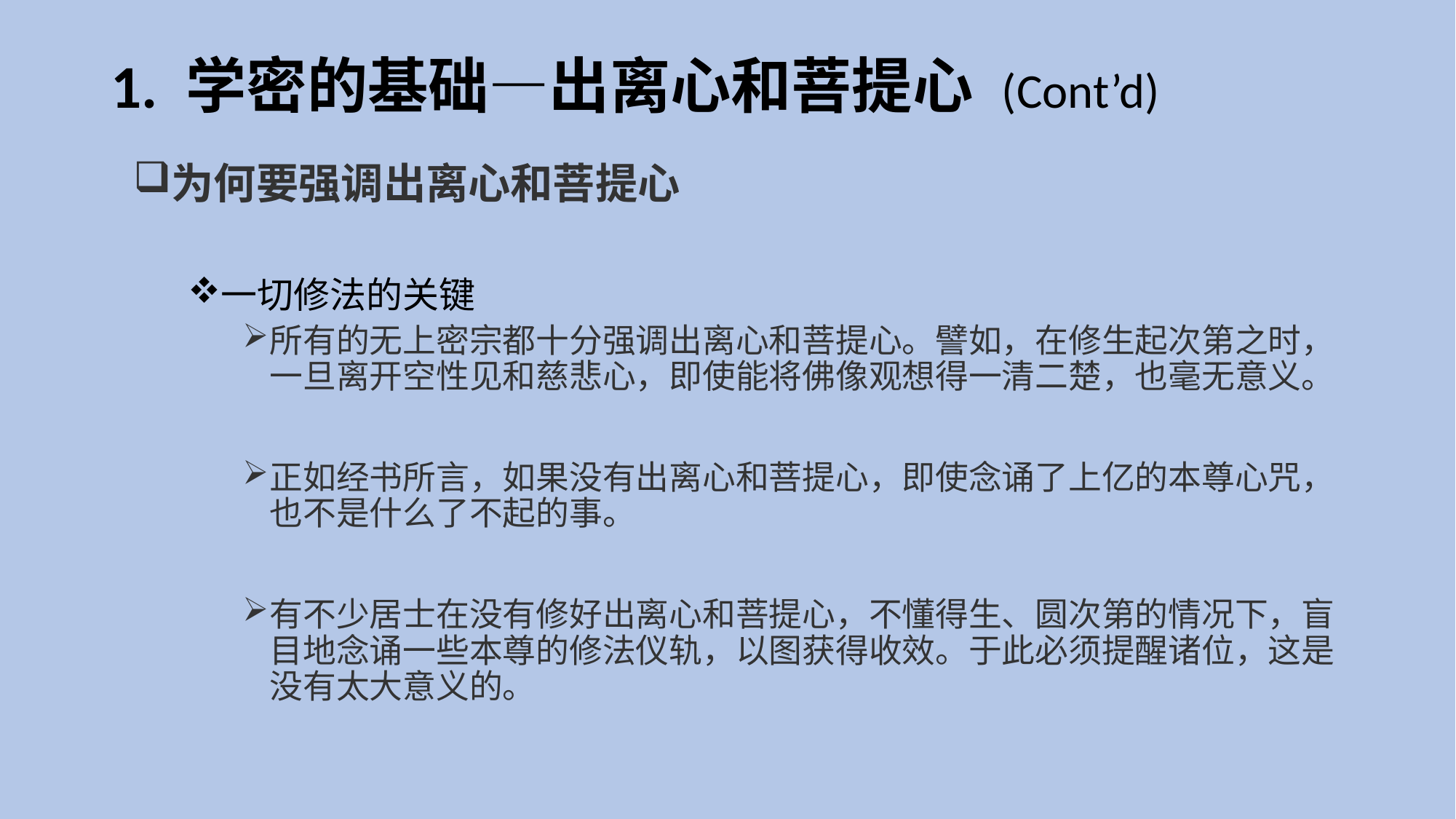

# 1. 学密的基础—出离心和菩提心 (Cont’d)
为何要强调出离心和菩提心

一切修法的关键
所有的无上密宗都十分强调出离心和菩提心。譬如，在修生起次第之时，一旦离开空性见和慈悲心，即使能将佛像观想得一清二楚，也毫无意义。

正如经书所言，如果没有出离心和菩提心，即使念诵了上亿的本尊心咒，也不是什么了不起的事。

有不少居士在没有修好出离心和菩提心，不懂得生、圆次第的情况下，盲目地念诵一些本尊的修法仪轨，以图获得收效。于此必须提醒诸位，这是没有太大意义的。